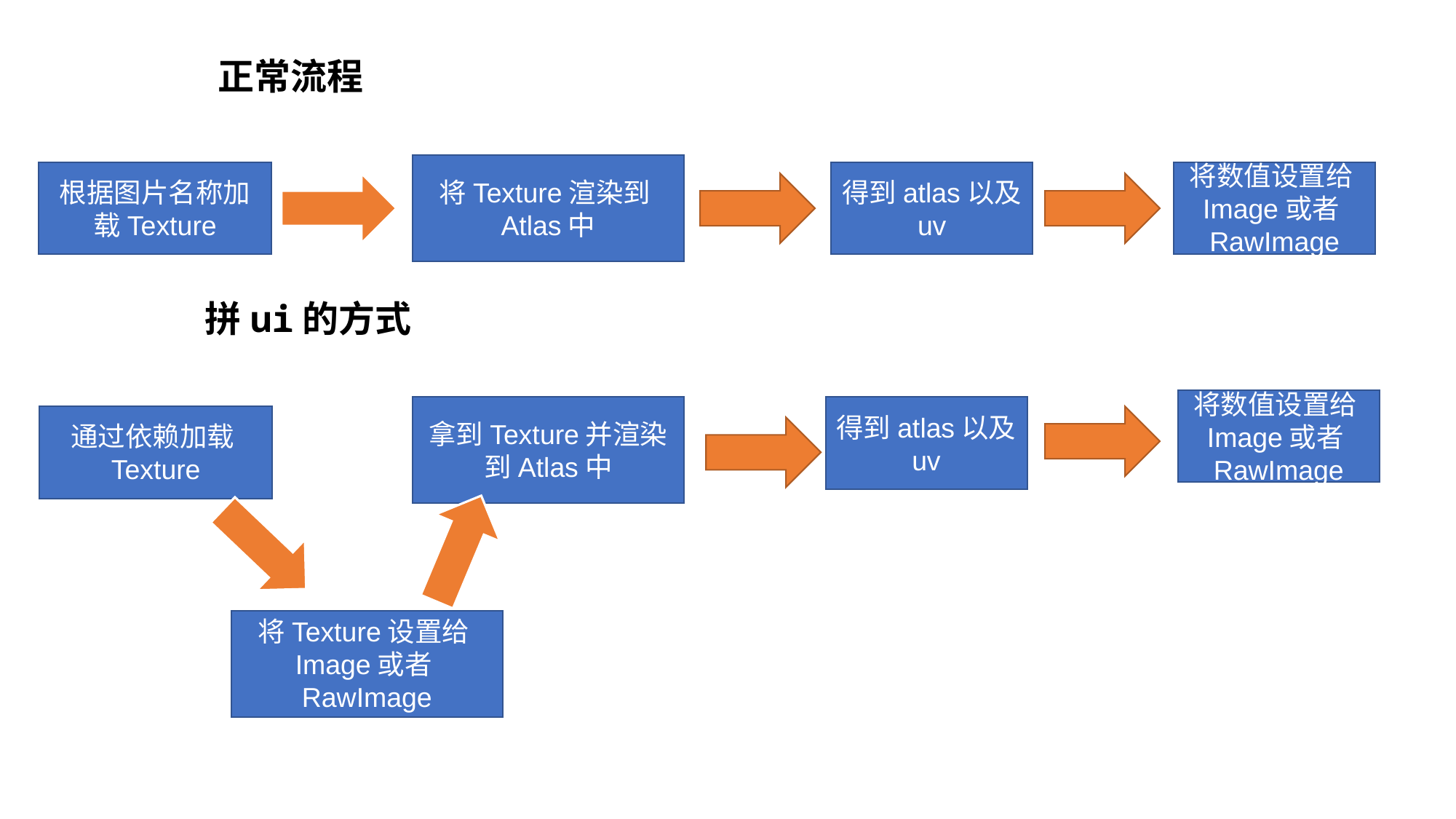

正常流程

将Texture渲染到Atlas中
将数值设置给Image或者RawImage
得到atlas以及uv
根据图片名称加载Texture

拼ui的方式
将数值设置给Image或者RawImage
拿到Texture并渲染到Atlas中
得到atlas以及uv
通过依赖加载Texture

将Texture设置给Image或者RawImage